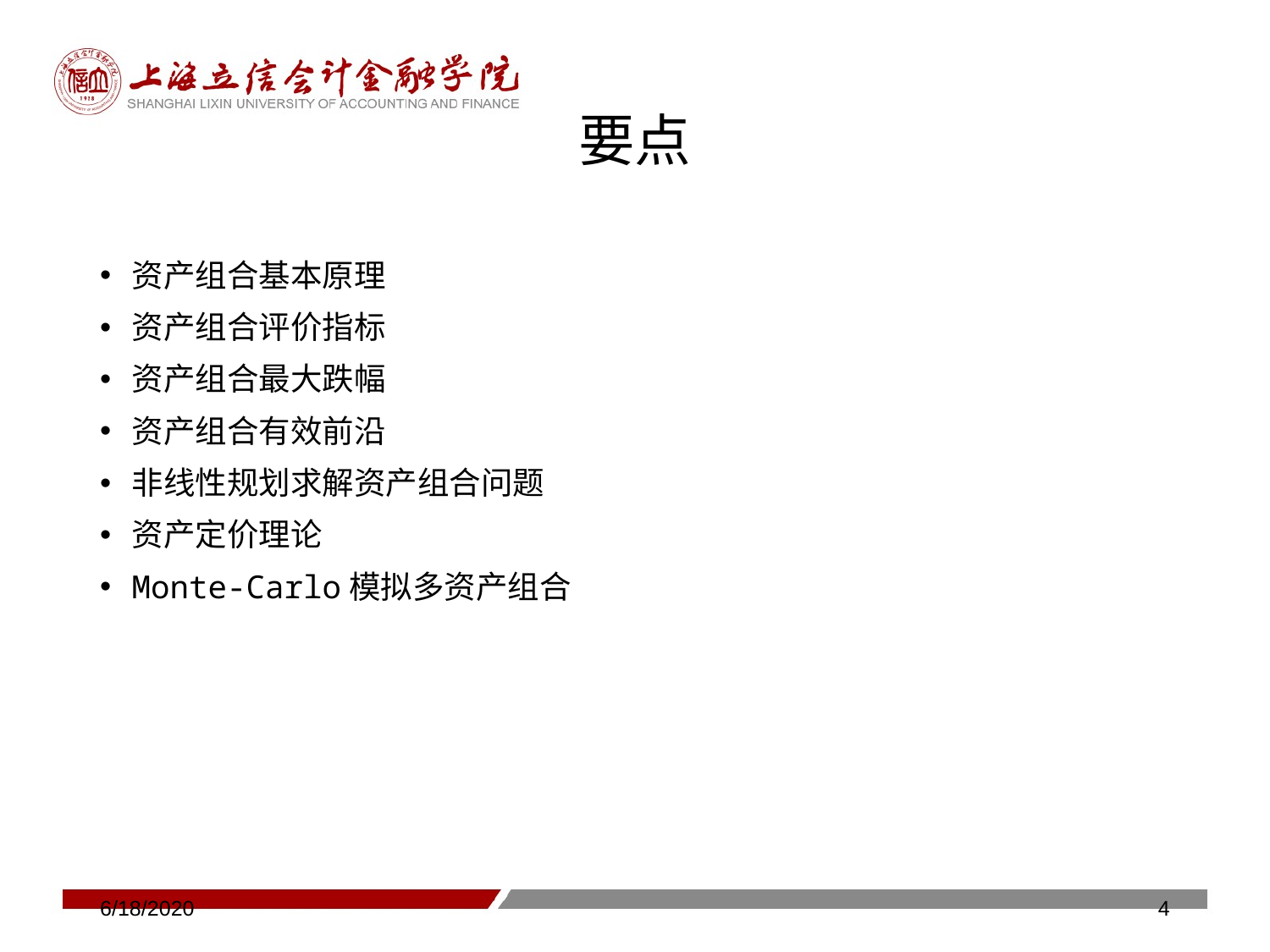

# 要点
资产组合基本原理
资产组合评价指标
资产组合最大跌幅
资产组合有效前沿
非线性规划求解资产组合问题
资产定价理论
Monte-Carlo模拟多资产组合
6/18/2020

4